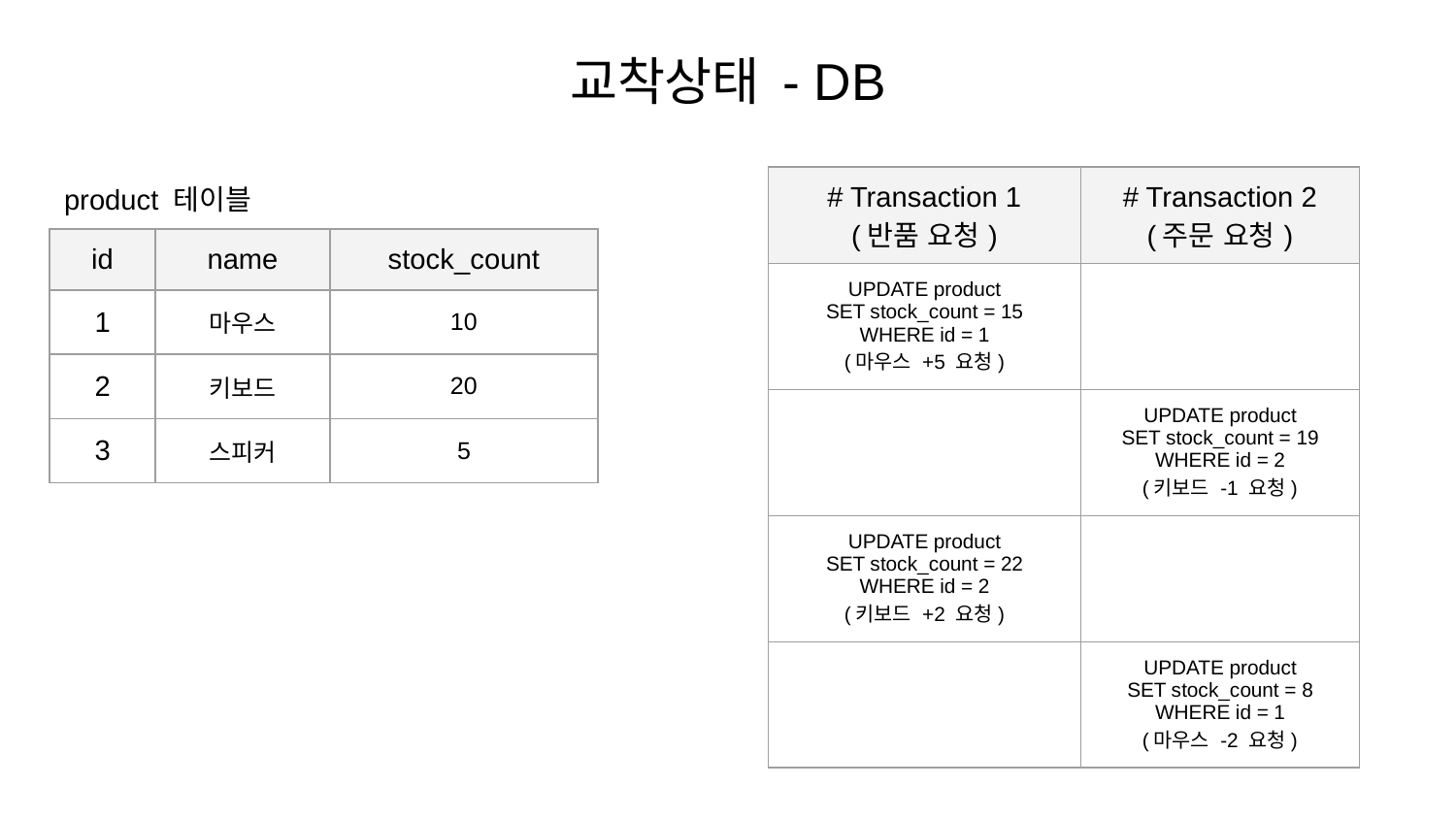

# 교착상태 - DB
| # Transaction 1 (반품 요청) | # Transaction 2 (주문 요청) |
| --- | --- |
| UPDATE product SET stock\_count = 15 WHERE id = 1 (마우스 +5 요청) |  |
|  | UPDATE product SET stock\_count = 19 WHERE id = 2 (키보드 -1 요청) |
| UPDATE product SET stock\_count = 22 WHERE id = 2 (키보드 +2 요청) |  |
|  | UPDATE product SET stock\_count = 8 WHERE id = 1 (마우스 -2 요청) |
product 테이블
| id | name | stock\_count |
| --- | --- | --- |
| 1 | 마우스 | 10 |
| 2 | 키보드 | 20 |
| 3 | 스피커 | 5 |